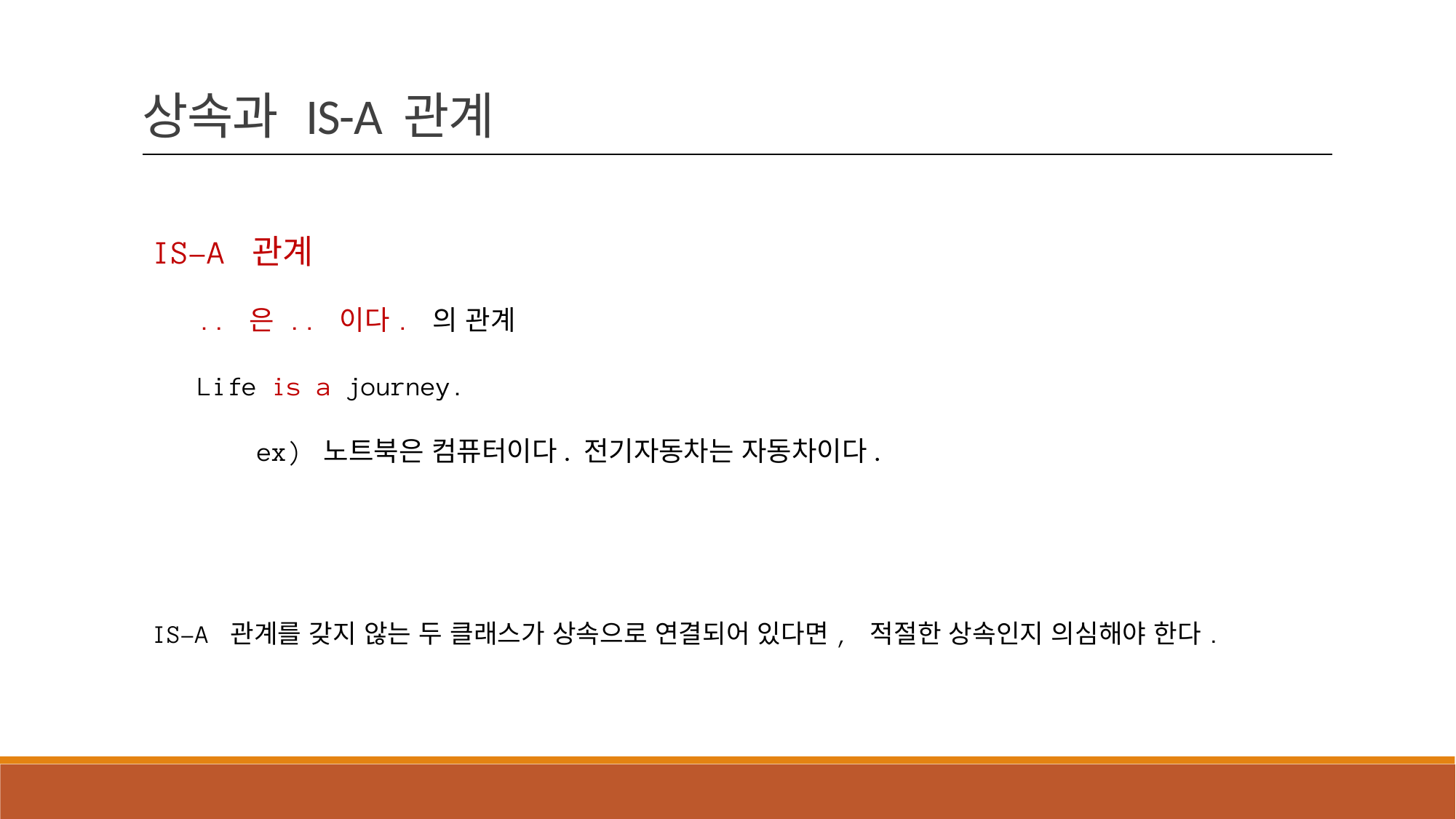

상속과 IS-A 관계
IS-A 관계
   .. 은 .. 이다. 의 관계
   Life is a journey.
       ex) 노트북은 컴퓨터이다. 전기자동차는 자동차이다.
IS-A 관계를 갖지 않는 두 클래스가 상속으로 연결되어 있다면, 적절한 상속인지 의심해야 한다.